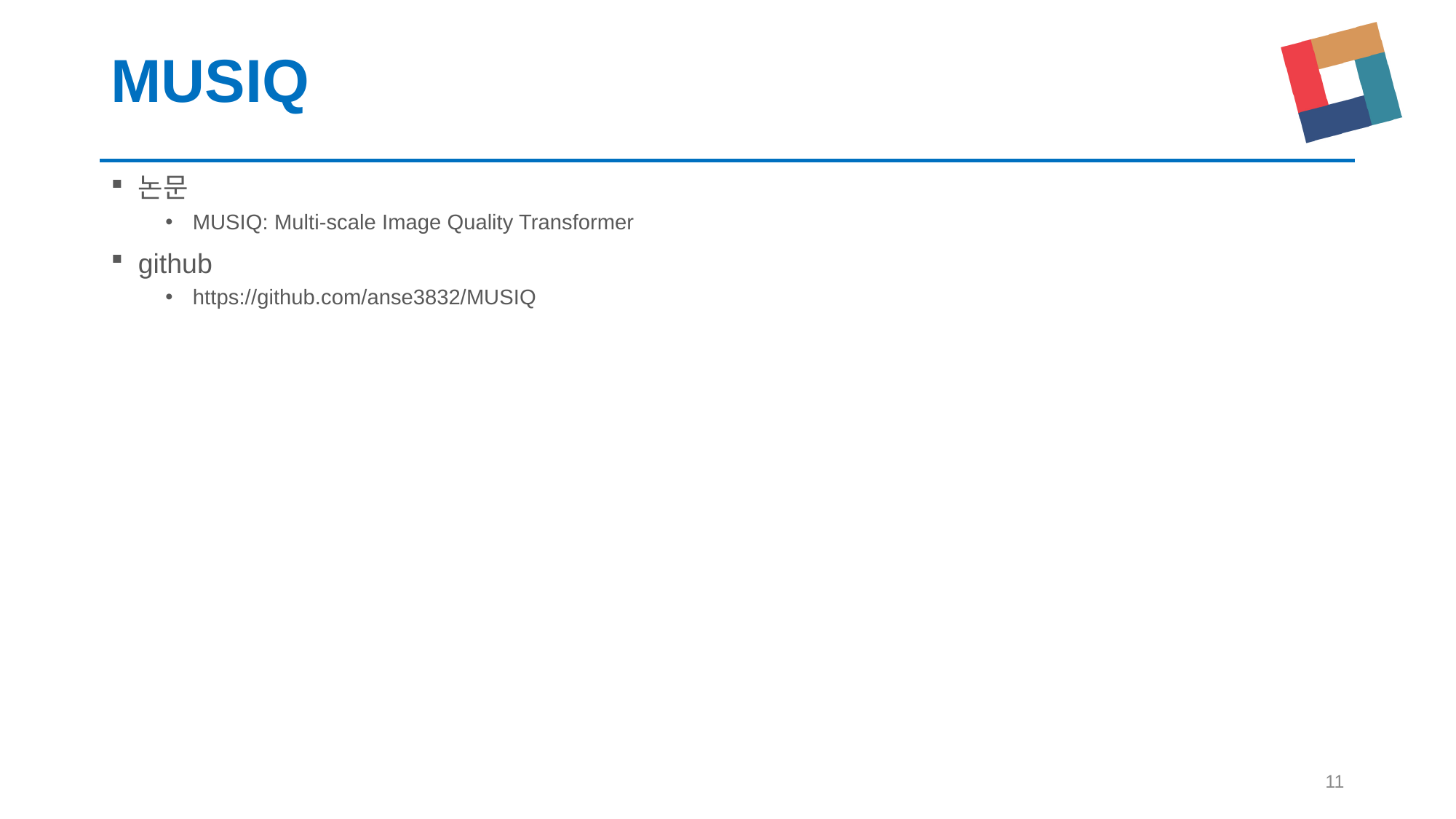

# MUSIQ
논문
MUSIQ: Multi-scale Image Quality Transformer
github
https://github.com/anse3832/MUSIQ
11